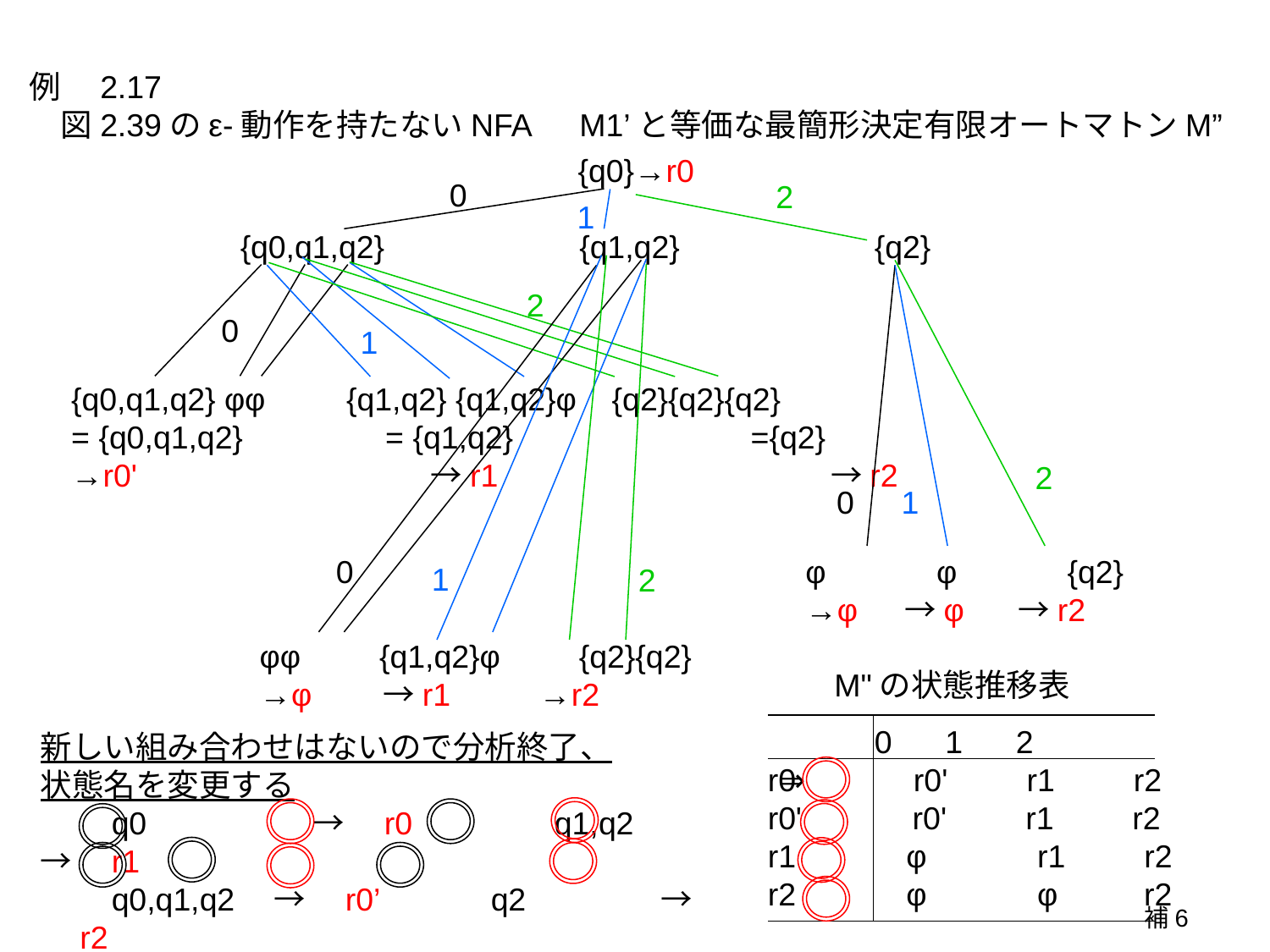

例　2.17
　図2.39のε-動作を持たないNFA　M1’と等価な最簡形決定有限オートマトンM”

                                                         {q0}→r0

                   {q0,q1,q2}                      {q1,q2}                      {q2}

{q0,q1,q2} φφ   　 {q1,q2} {q1,q2}φ    {q2}{q2}{q2}
= {q0,q1,q2}　　　　= {q1,q2}　　　　　　　={q2}
→r0'　　　　　　　　　→r1　　　　　　　　　　 →r2

0
2
1
2
0
1
2
0
1
0
φ　　　φ　　　{q2}
→φ　 →φ　  →r2
1

φφ　　{q1,q2}φ　　{q2}{q2}
→φ　　→r1          →r2
2
M"の状態推移表
            0      1      2
r0　　　 r0'　　r1　　r2
r0'　　　r0'　　r1　　r2
r1　　　φ　　　r1　　r2
r2　　　φ　　　φ　 　r2
新しい組み合わせはないので分析終了、
状態名を変更する
　　q0　　　　　→　r0　　　　q1,q2　　→　r1
　　q0,q1,q2　→　r0’　　　q2　　　　→　r2
⇒

補6